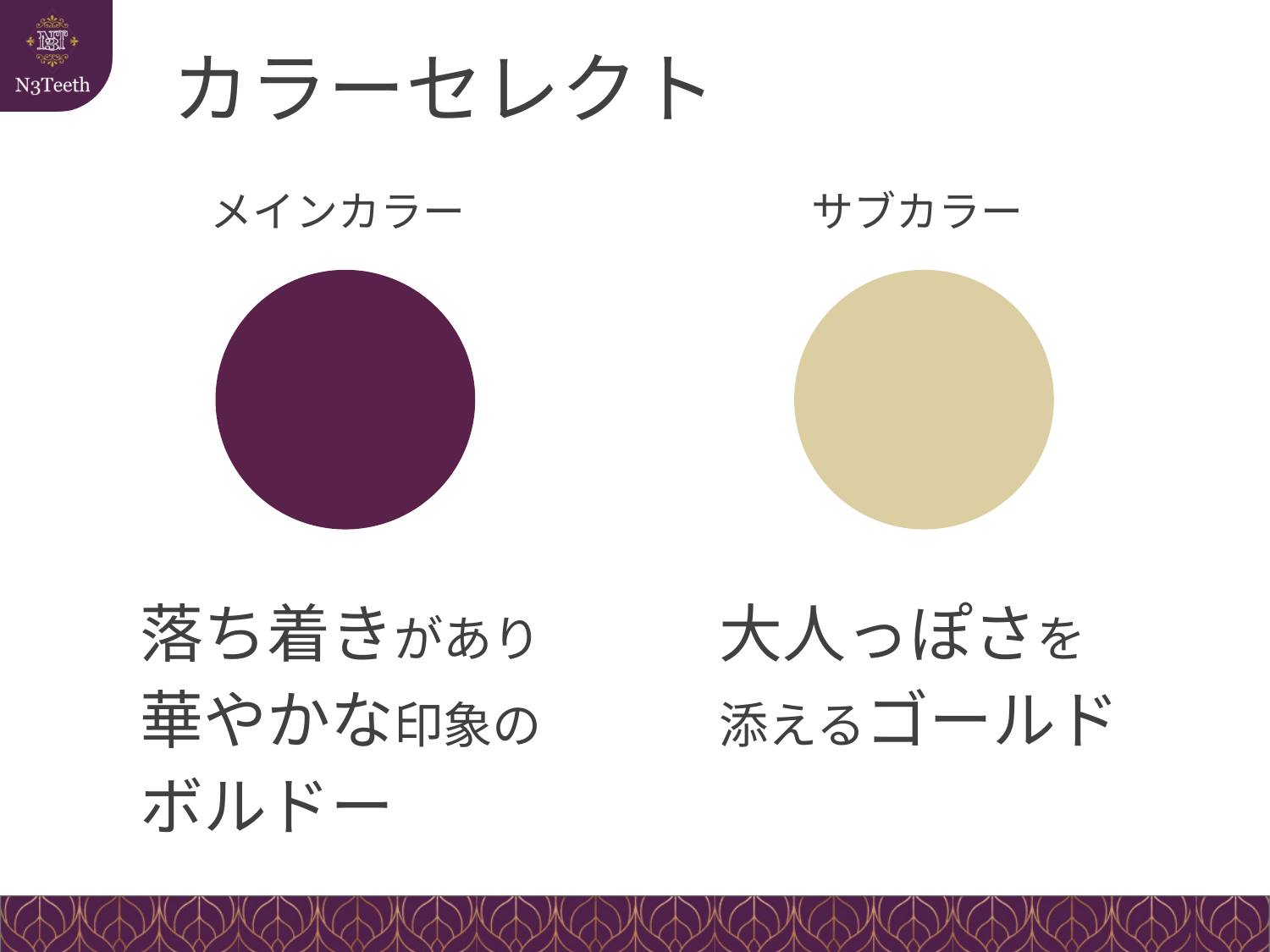

# カラーセレクト
メインカラー
サブカラー

大人っぽさを
添えるゴールド

落ち着きがあり
華やかな印象の
ボルドー